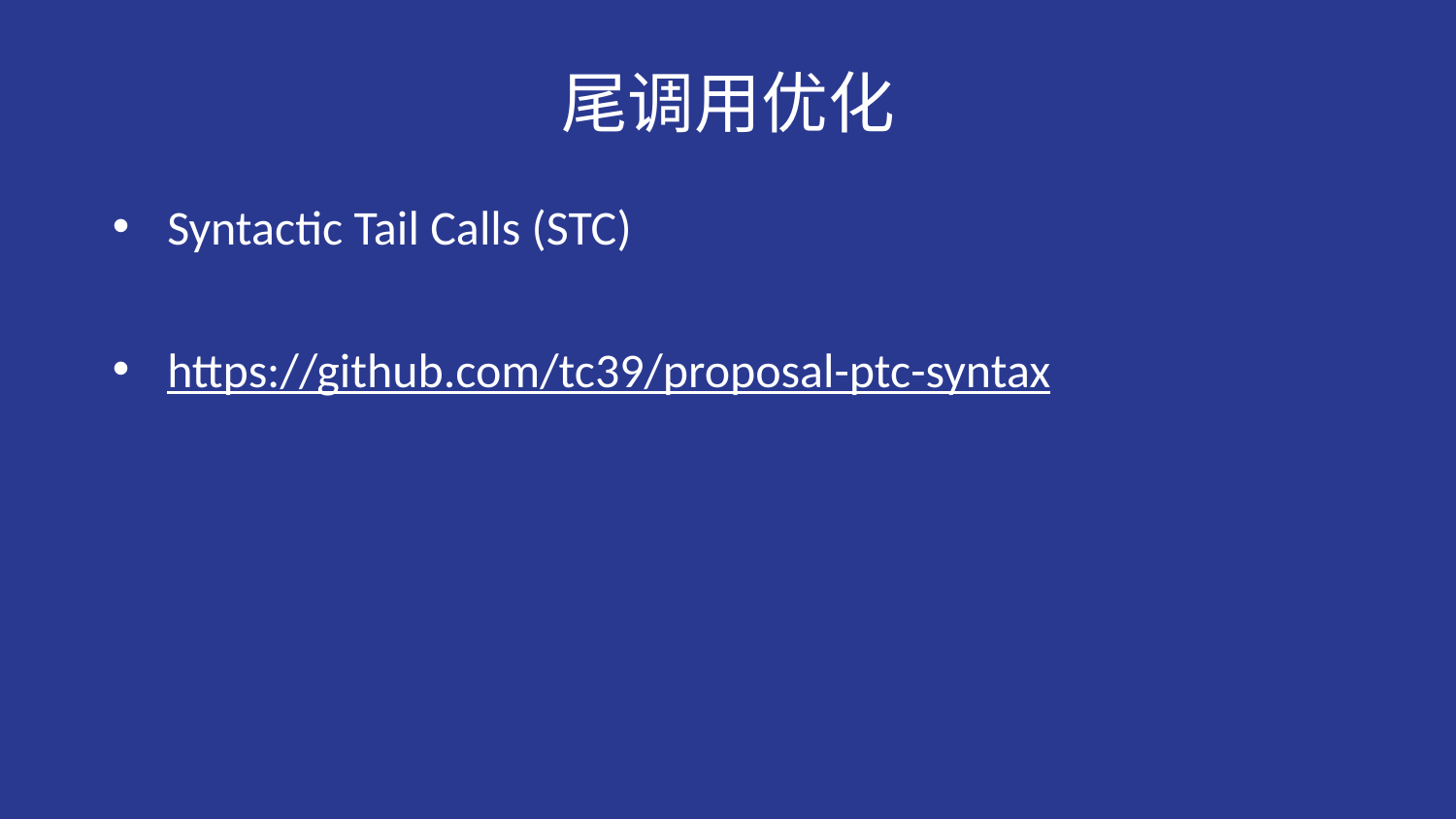

# 尾调用优化
Syntactic Tail Calls (STC)

https://github.com/tc39/proposal-ptc-syntax